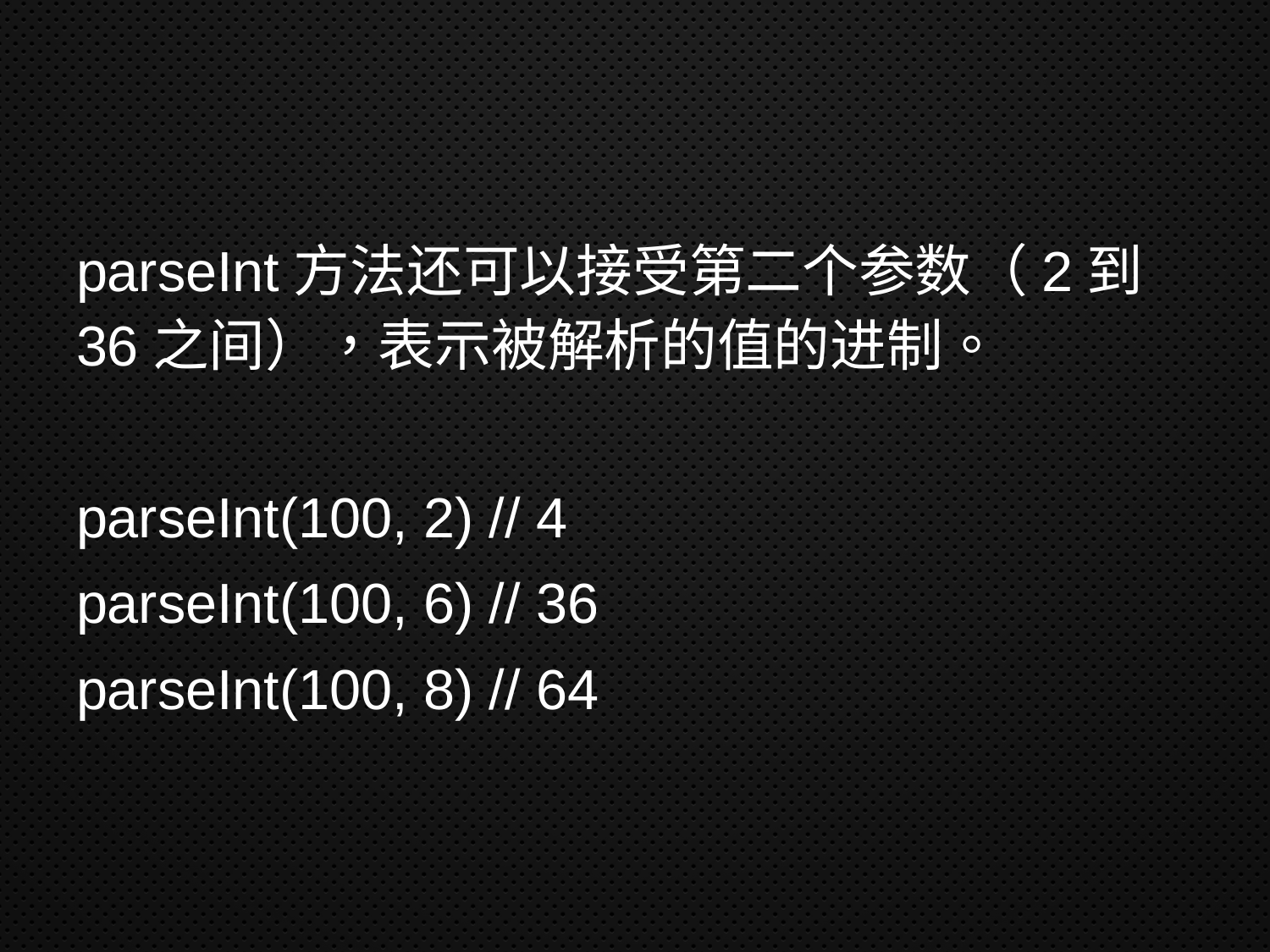

#
parseInt方法还可以接受第二个参数（2到36之间），表示被解析的值的进制。

parseInt(100, 2) // 4
parseInt(100, 6) // 36
parseInt(100, 8) // 64